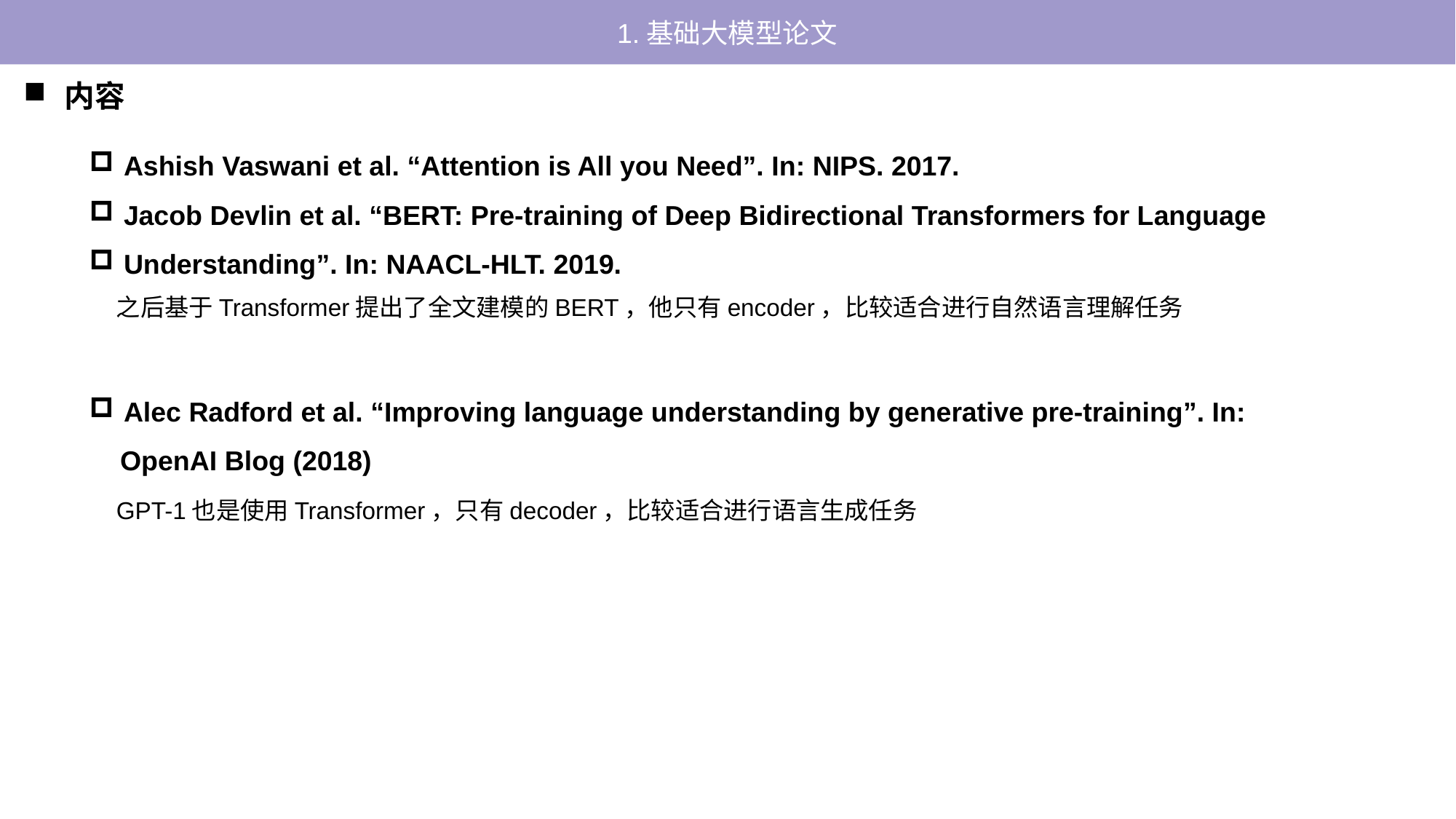

1.基础大模型论文
内容
Ashish Vaswani et al. “Attention is All you Need”. In: NIPS. 2017.
Jacob Devlin et al. “BERT: Pre-training of Deep Bidirectional Transformers for Language
Understanding”. In: NAACL-HLT. 2019.

Alec Radford et al. “Improving language understanding by generative pre-training”. In:
    OpenAI Blog (2018)

之后基于Transformer提出了全文建模的BERT，他只有encoder，比较适合进行自然语言理解任务

GPT-1也是使用Transformer，只有decoder，比较适合进行语言生成任务